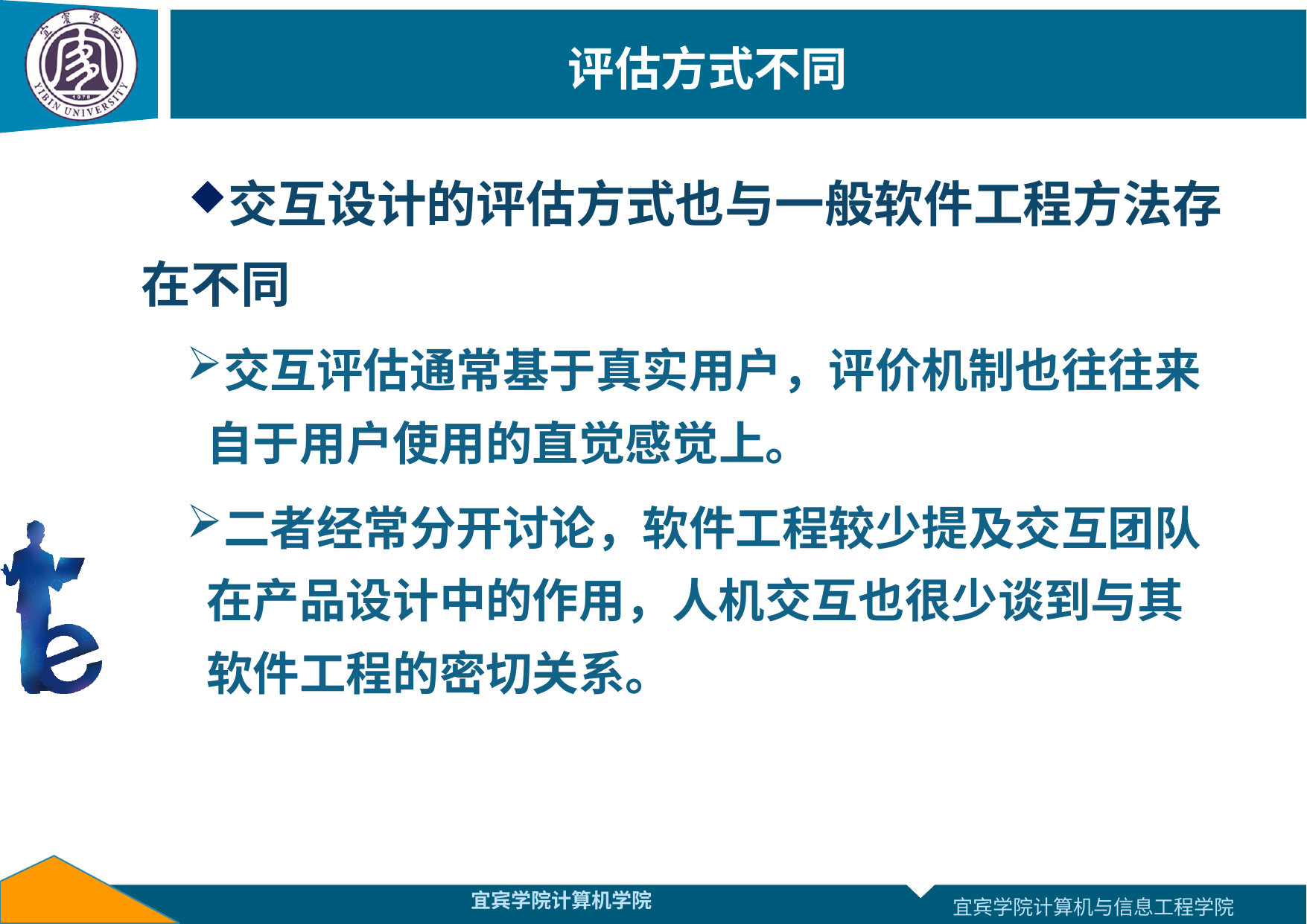

# 评估方式不同
交互设计的评估方式也与一般软件工程方法存在不同
交互评估通常基于真实用户，评价机制也往往来自于用户使用的直觉感觉上。
二者经常分开讨论，软件工程较少提及交互团队在产品设计中的作用，人机交互也很少谈到与其软件工程的密切关系。

36
宜宾学院计算机学院